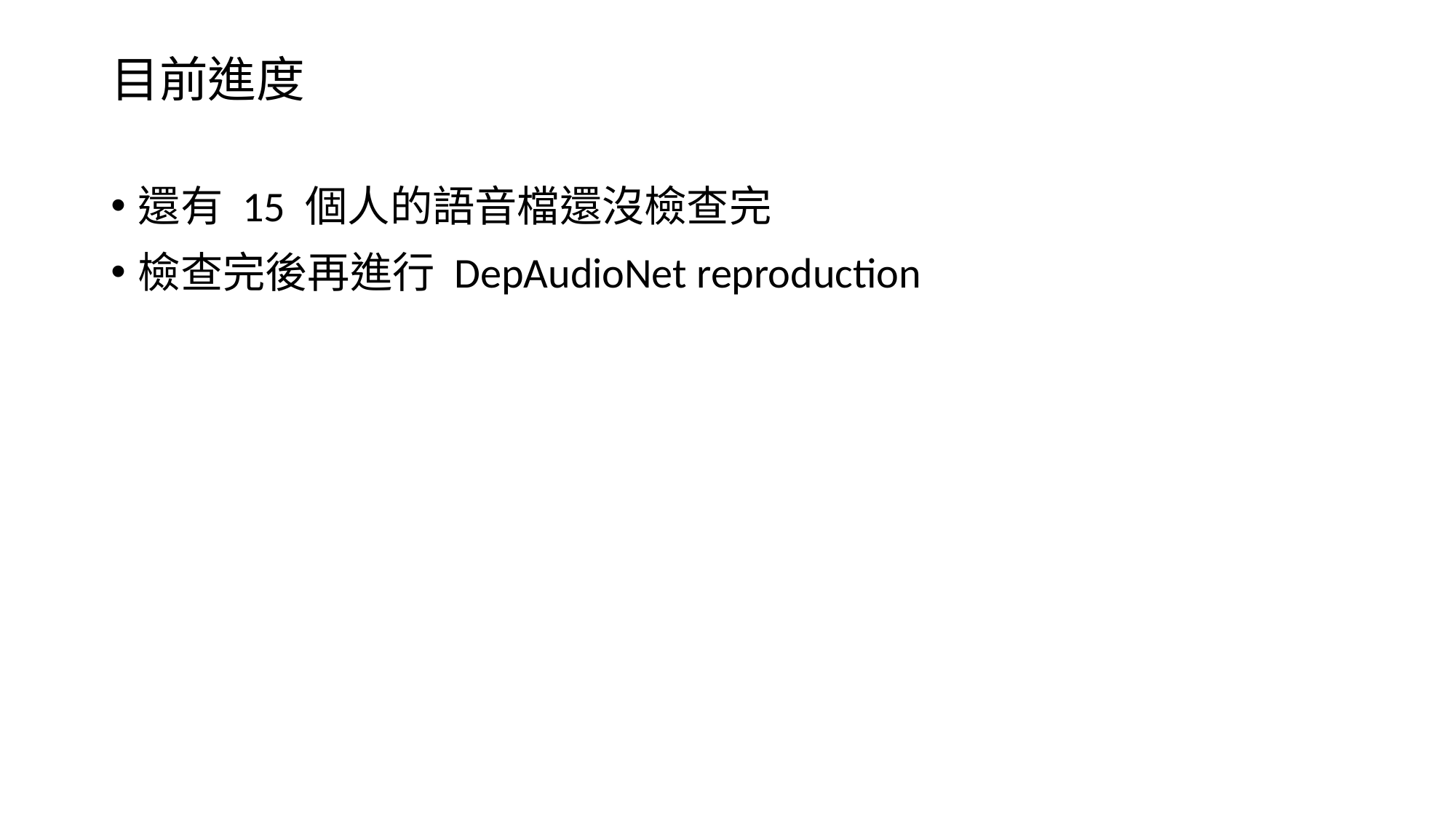

# 目前進度
還有 15 個人的語音檔還沒檢查完
檢查完後再進行 DepAudioNet reproduction